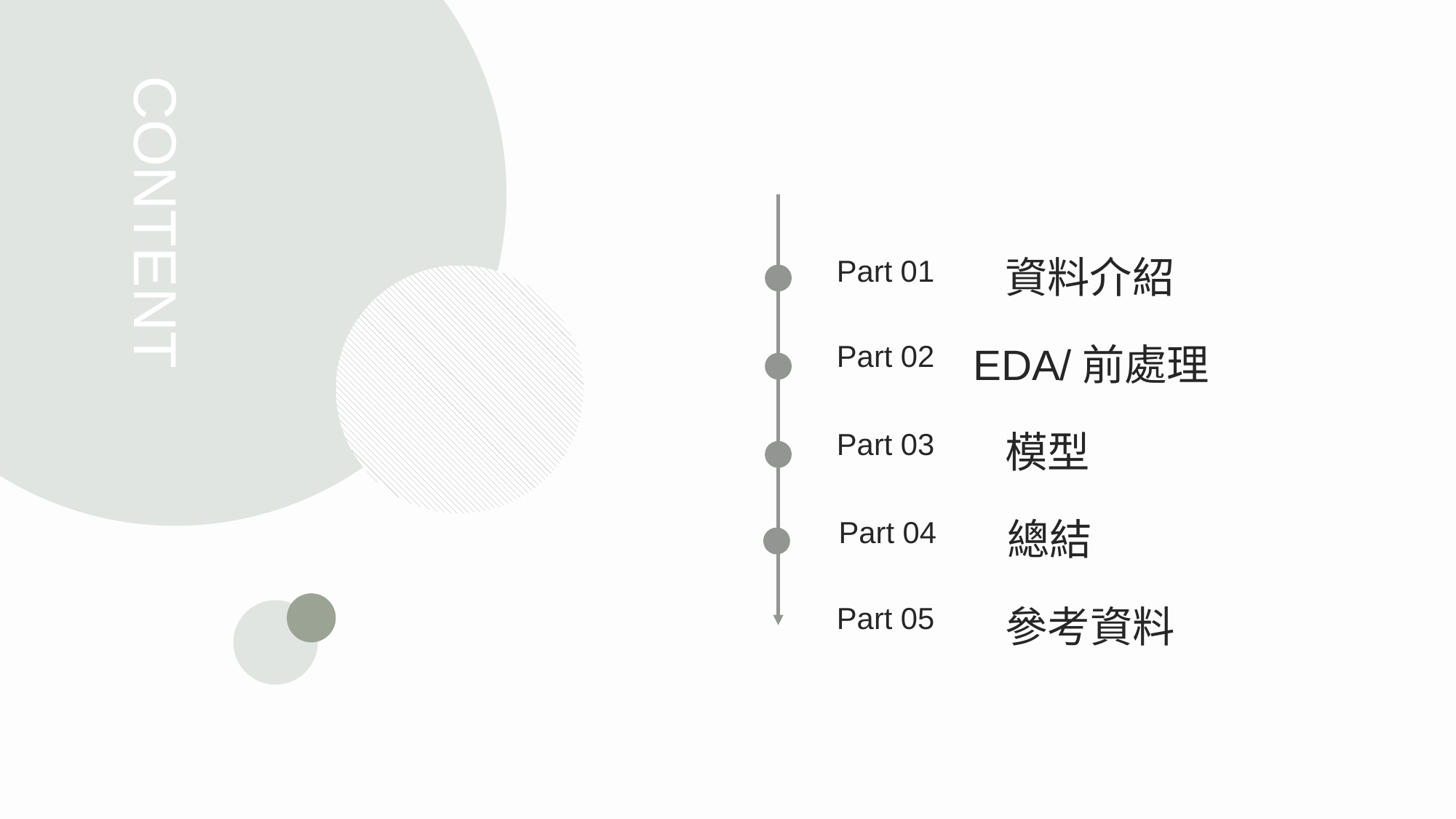

CONTENT

資料介紹
Part 01

Part 02
EDA/前處理
Part 03
模型
Part 04
總結

Part 05
參考資料